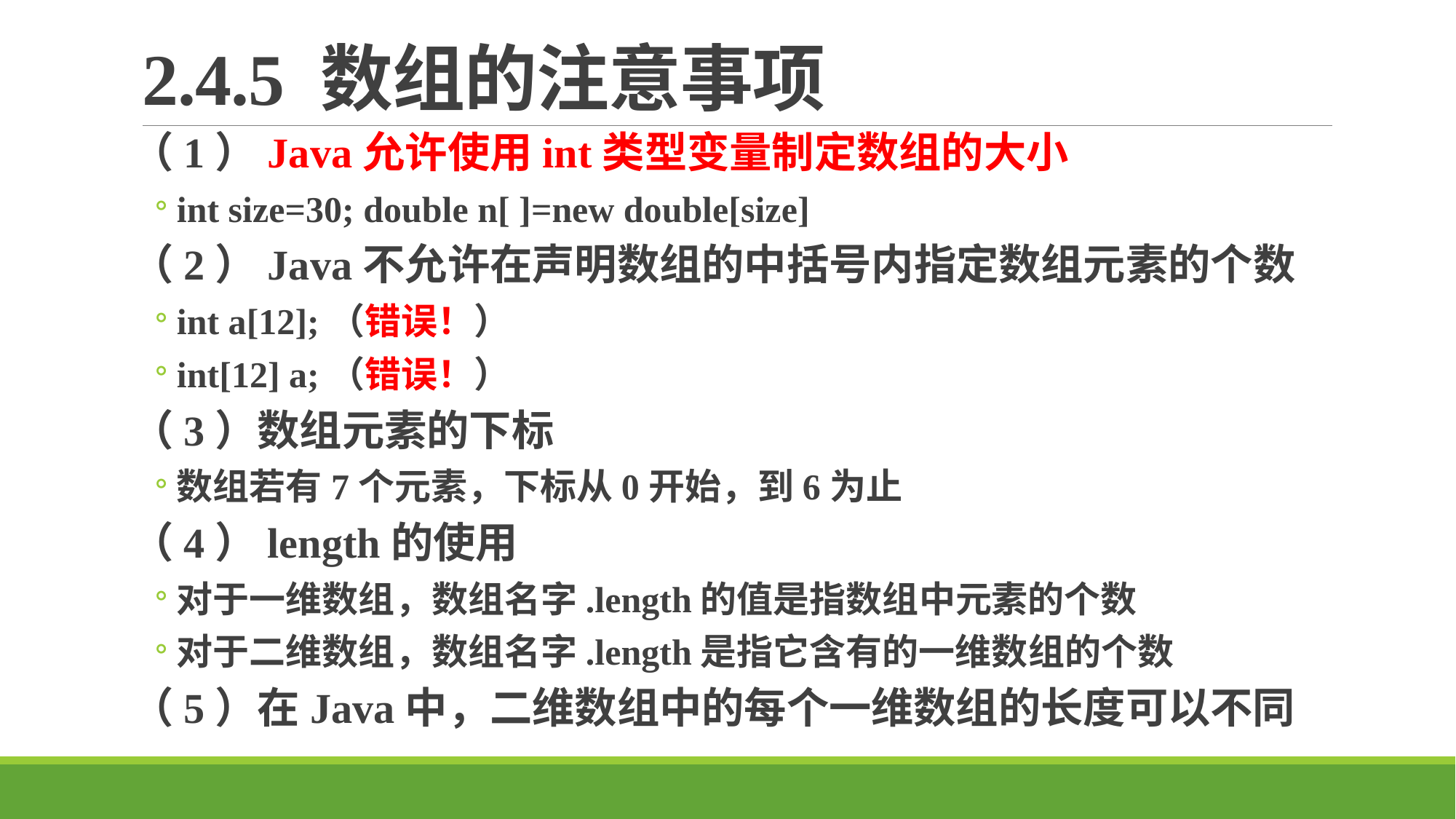

# 2.4.5 数组的注意事项
（1）Java允许使用int类型变量制定数组的大小
int size=30; double n[ ]=new double[size]
（2）Java不允许在声明数组的中括号内指定数组元素的个数
int a[12];（错误！）
int[12] a;（错误！）
（3）数组元素的下标
数组若有7个元素，下标从0开始，到6为止
（4）length的使用
对于一维数组，数组名字.length的值是指数组中元素的个数
对于二维数组，数组名字.length是指它含有的一维数组的个数
（5）在Java中，二维数组中的每个一维数组的长度可以不同